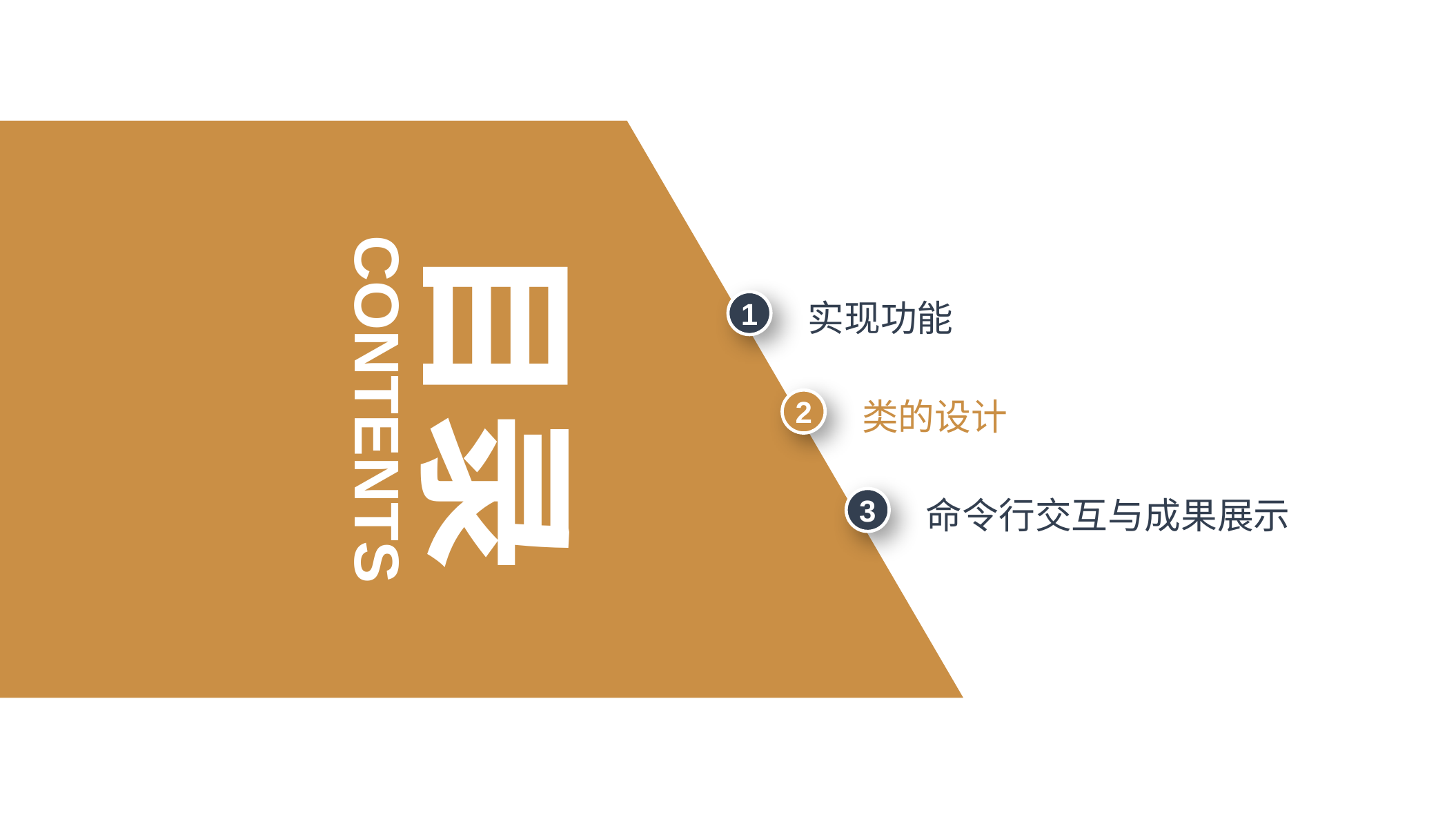

目录
1
实现功能
CONTENTS
2
类的设计
3
命令行交互与成果展示